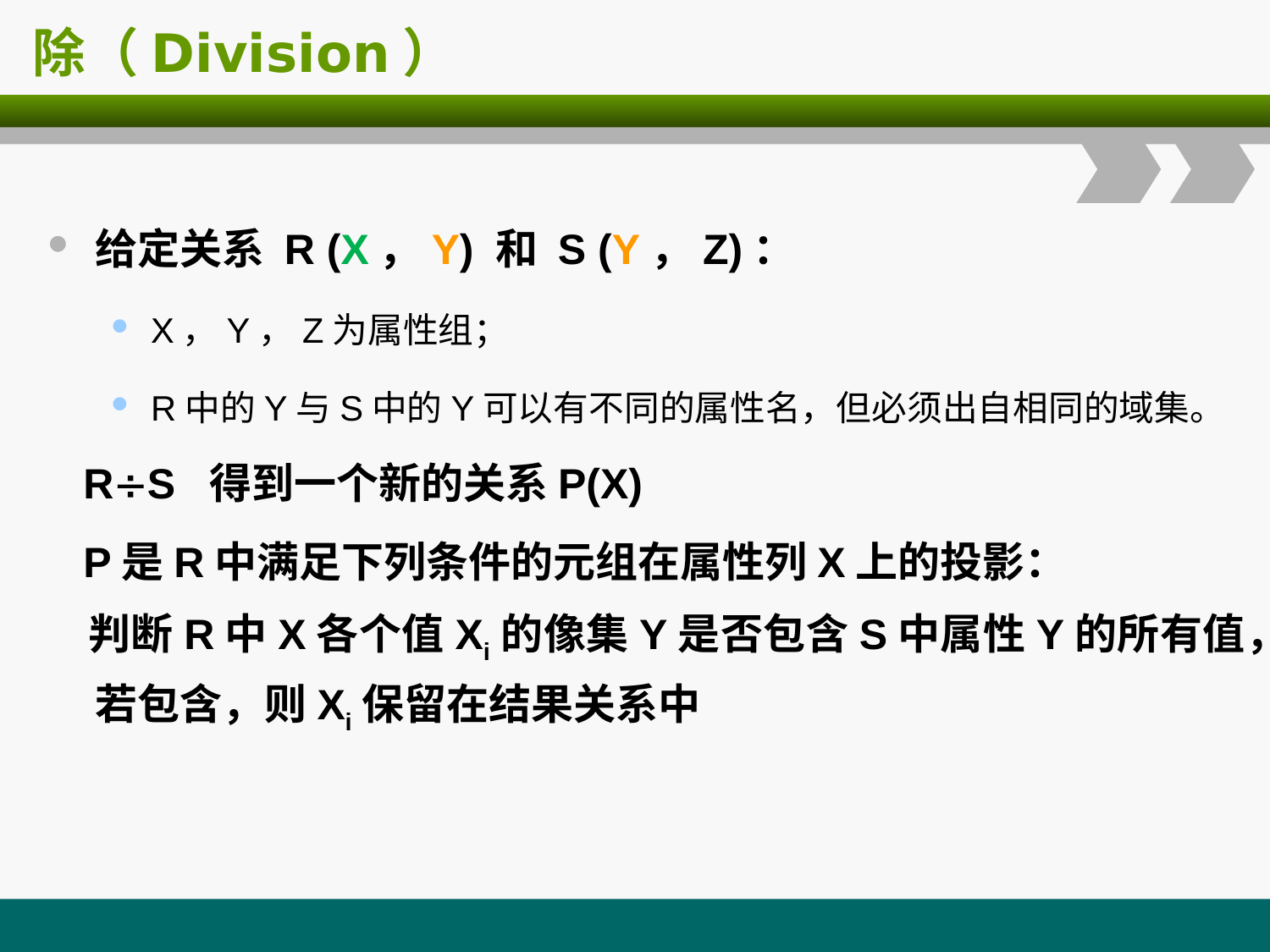

# 除（Division）
给定关系 R (X，Y) 和 S (Y，Z)：
X，Y，Z为属性组；
R中的Y与S中的Y可以有不同的属性名，但必须出自相同的域集。
   R÷S  得到一个新的关系P(X)
   P是R中满足下列条件的元组在属性列X上的投影：
   判断R中X各个值Xi的像集Y是否包含S中属性Y的所有值，若包含，则Xi保留在结果关系中